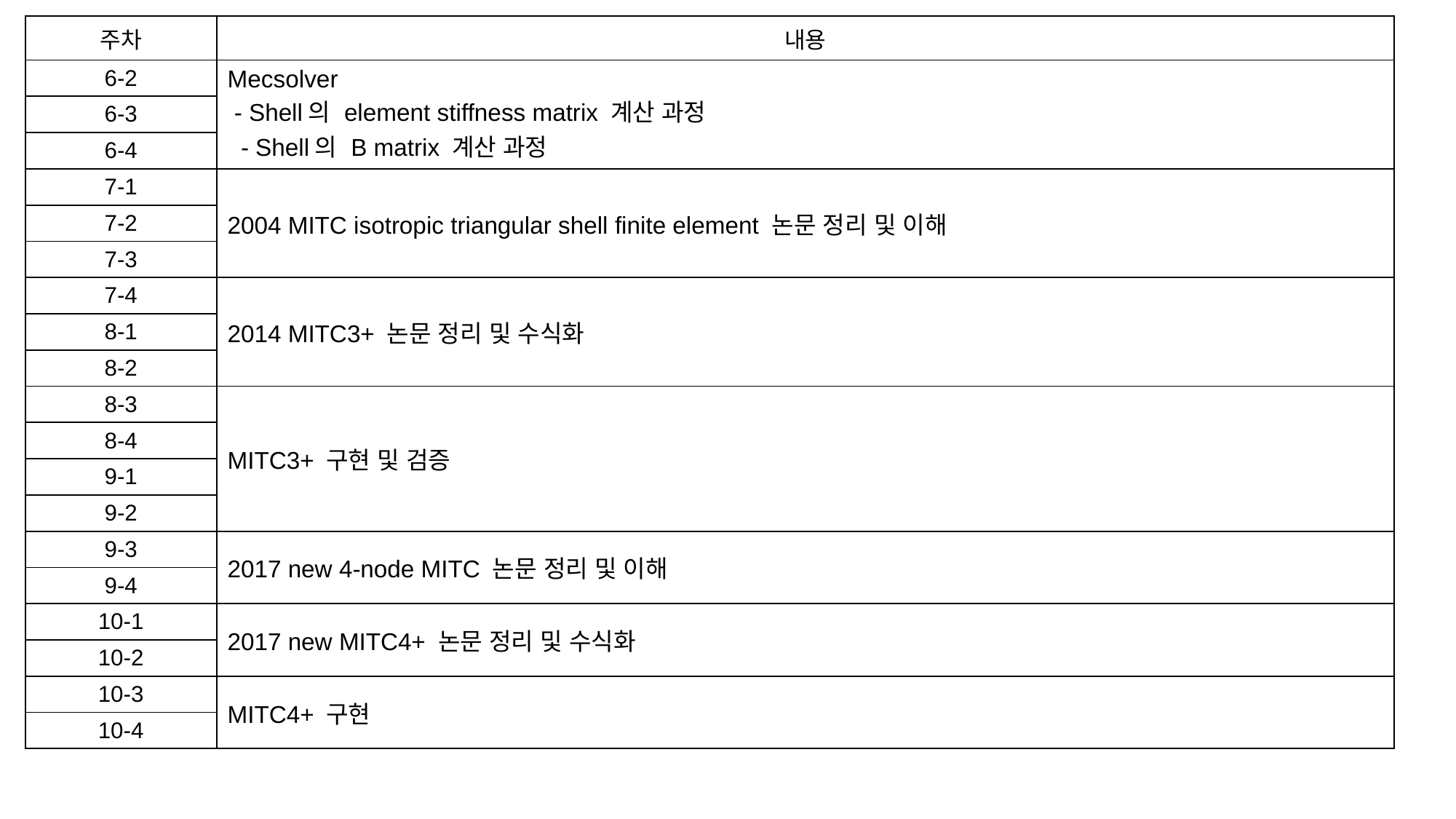

| 주차 | 내용 |
| --- | --- |
| 6-2 | Mecsolver - Shell의 element stiffness matrix 계산 과정 - Shell의 B matrix 계산 과정 |
| 6-3 |  |
| 6-4 |  |
| 7-1 | 2004 MITC isotropic triangular shell finite element 논문 정리 및 이해 |
| 7-2 |  |
| 7-3 |  |
| 7-4 | 2014 MITC3+ 논문 정리 및 수식화 |
| 8-1 |  |
| 8-2 |  |
| 8-3 | MITC3+ 구현 및 검증 |
| 8-4 |  |
| 9-1 |  |
| 9-2 |  |
| 9-3 | 2017 new 4-node MITC 논문 정리 및 이해 |
| 9-4 |  |
| 10-1 | 2017 new MITC4+ 논문 정리 및 수식화 |
| 10-2 |  |
| 10-3 | MITC4+ 구현 |
| 10-4 |  |